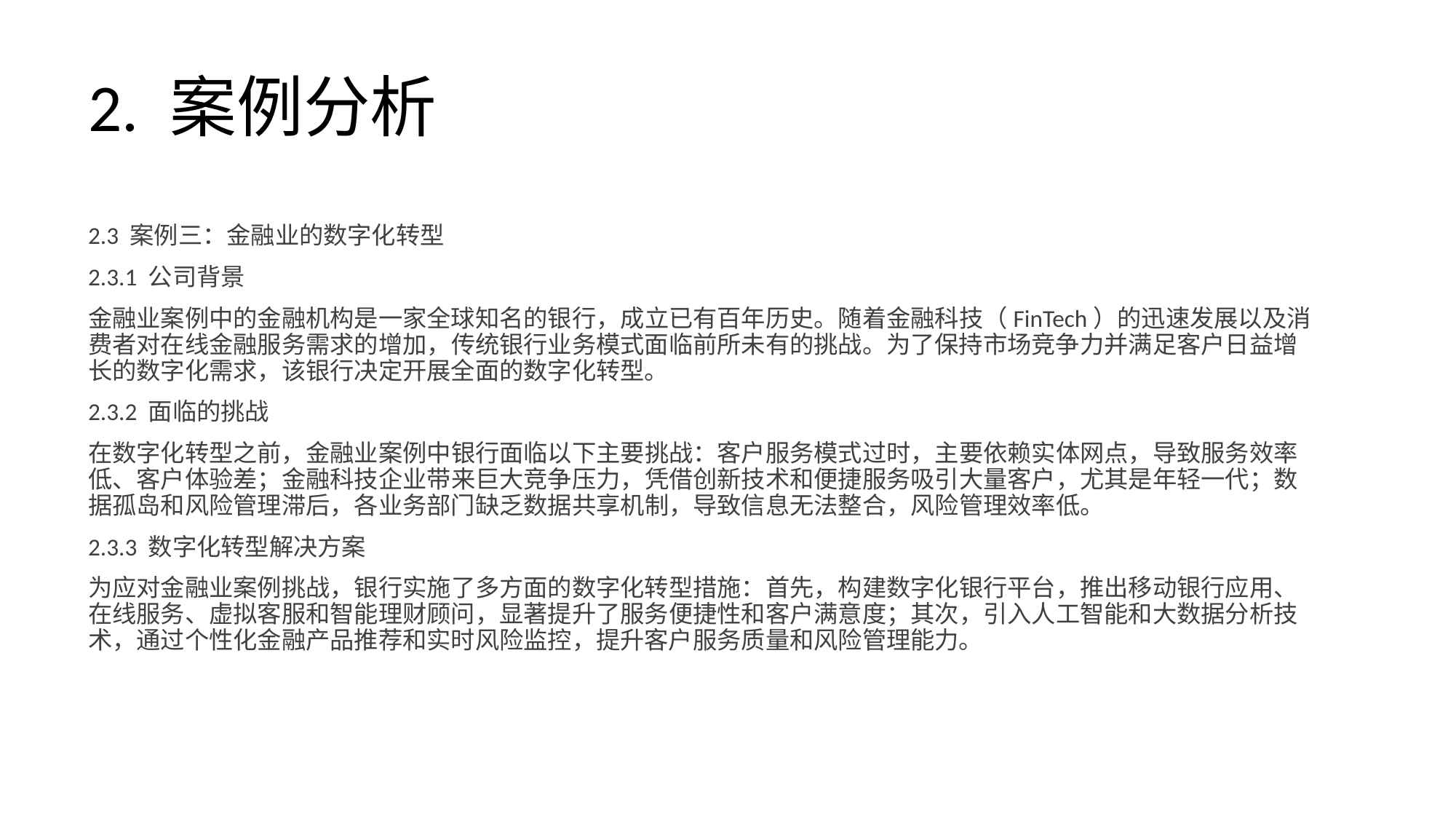

# 2. 案例分析
2.3 案例三：金融业的数字化转型
2.3.1 公司背景
金融业案例中的金融机构是一家全球知名的银行，成立已有百年历史。随着金融科技（FinTech）的迅速发展以及消费者对在线金融服务需求的增加，传统银行业务模式面临前所未有的挑战。为了保持市场竞争力并满足客户日益增长的数字化需求，该银行决定开展全面的数字化转型。
2.3.2 面临的挑战
在数字化转型之前，金融业案例中银行面临以下主要挑战：客户服务模式过时，主要依赖实体网点，导致服务效率低、客户体验差；金融科技企业带来巨大竞争压力，凭借创新技术和便捷服务吸引大量客户，尤其是年轻一代；数据孤岛和风险管理滞后，各业务部门缺乏数据共享机制，导致信息无法整合，风险管理效率低。
2.3.3 数字化转型解决方案
为应对金融业案例挑战，银行实施了多方面的数字化转型措施：首先，构建数字化银行平台，推出移动银行应用、在线服务、虚拟客服和智能理财顾问，显著提升了服务便捷性和客户满意度；其次，引入人工智能和大数据分析技术，通过个性化金融产品推荐和实时风险监控，提升客户服务质量和风险管理能力。